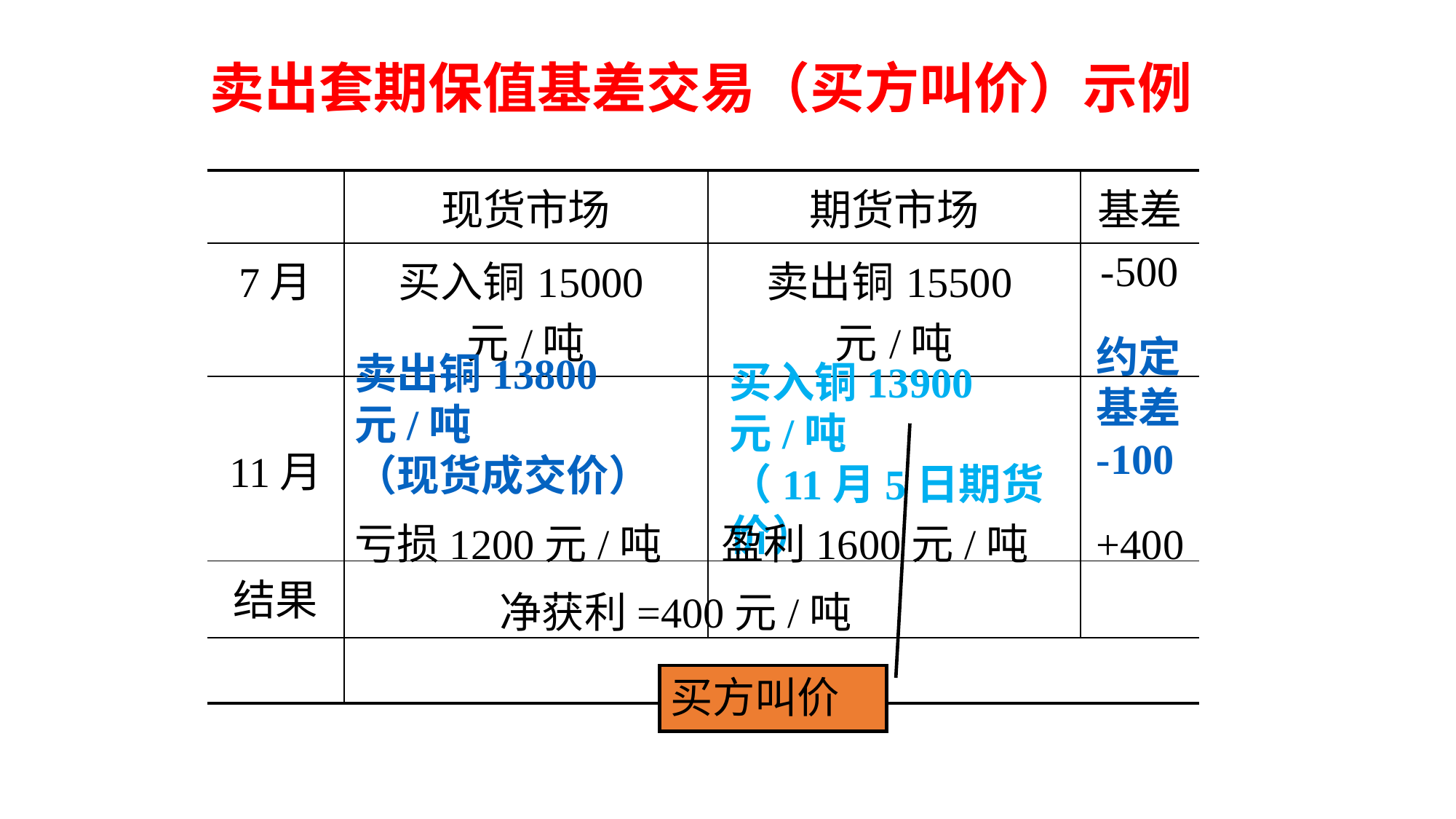

# 卖出套期保值基差交易（买方叫价）示例
|  | 现货市场 | 期货市场 | 基差 |
| --- | --- | --- | --- |
| 7月 | 买入铜15000元/吨 | 卖出铜15500元/吨 | -500 |
| 11月 |  |  |  |
| 结果 |  |  |  |
|  |  |  |  |

约定基差
-100
卖出铜13800元/吨
（现货成交价）
买入铜13900元/吨
（11月5日期货价）

亏损1200元/吨
盈利1600元/吨
+400
净获利=400元/吨

买方叫价